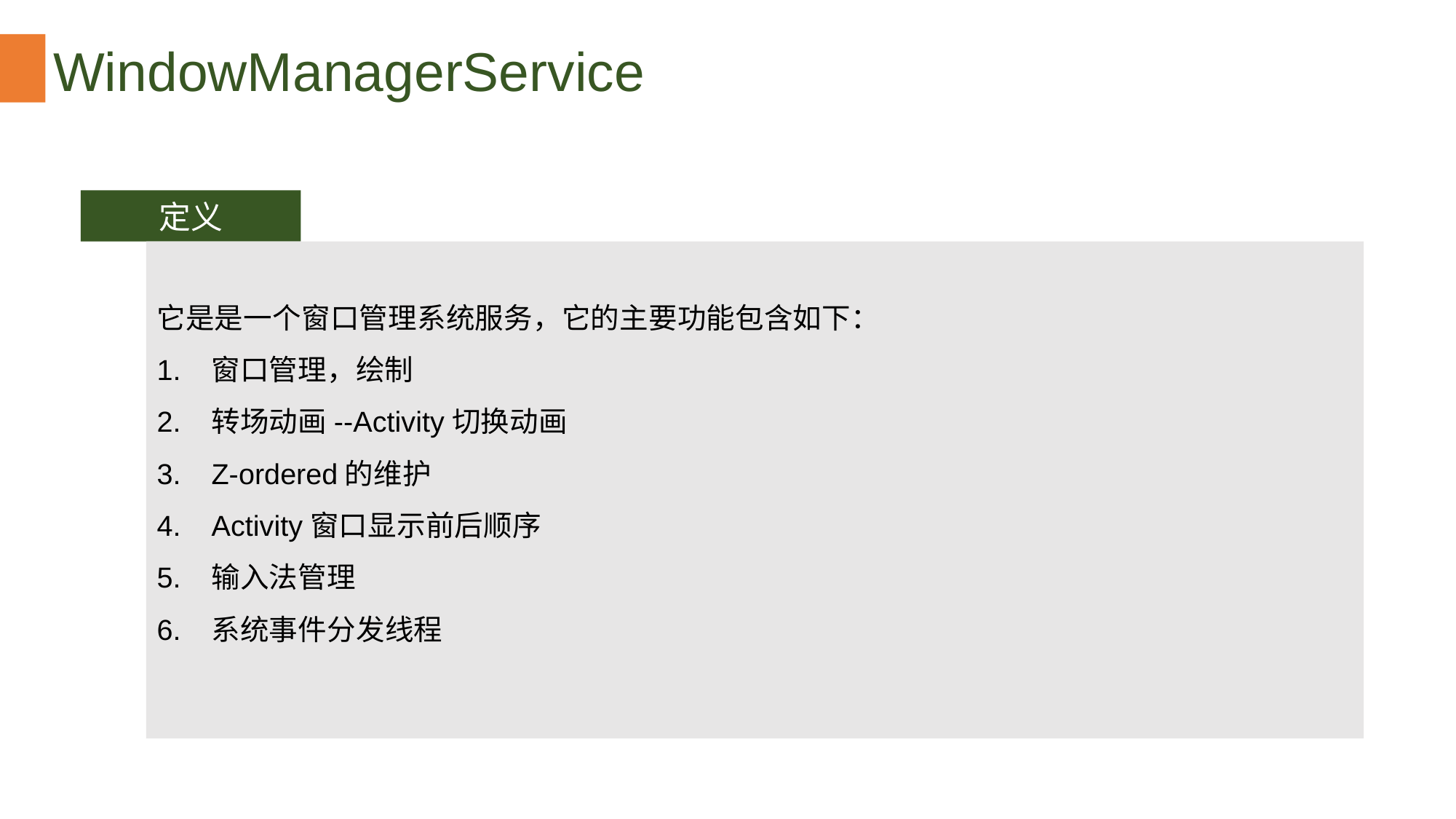

WindowManagerService
定义
它是是一个窗口管理系统服务，它的主要功能包含如下：
窗口管理，绘制
转场动画--Activity切换动画
Z-ordered的维护
Activity窗口显示前后顺序
输入法管理
系统事件分发线程